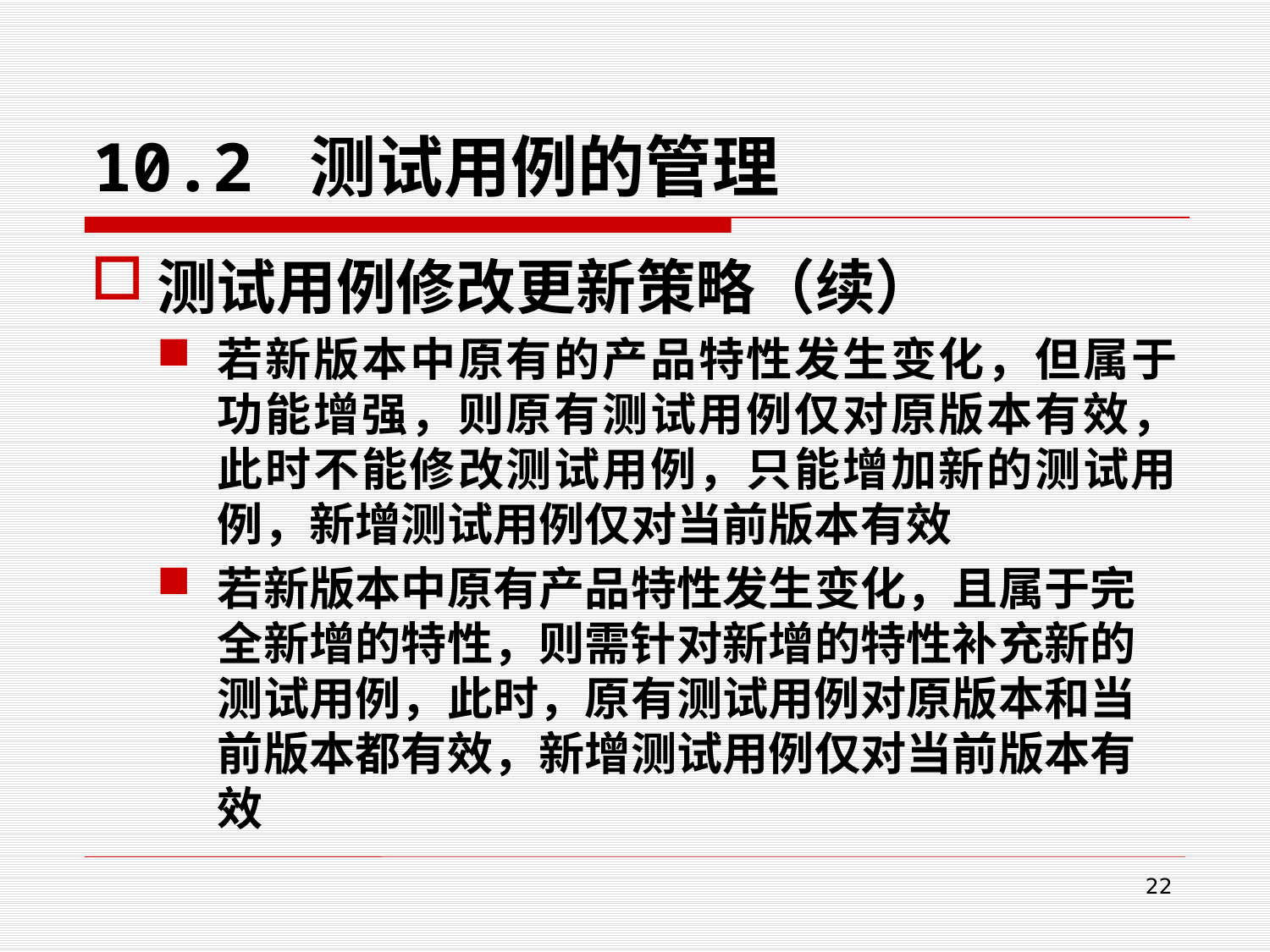

# 10.2 测试用例的管理
测试用例修改更新策略（续）
若新版本中原有的产品特性发生变化，但属于功能增强，则原有测试用例仅对原版本有效，此时不能修改测试用例，只能增加新的测试用例，新增测试用例仅对当前版本有效
若新版本中原有产品特性发生变化，且属于完全新增的特性，则需针对新增的特性补充新的测试用例，此时，原有测试用例对原版本和当前版本都有效，新增测试用例仅对当前版本有效
22